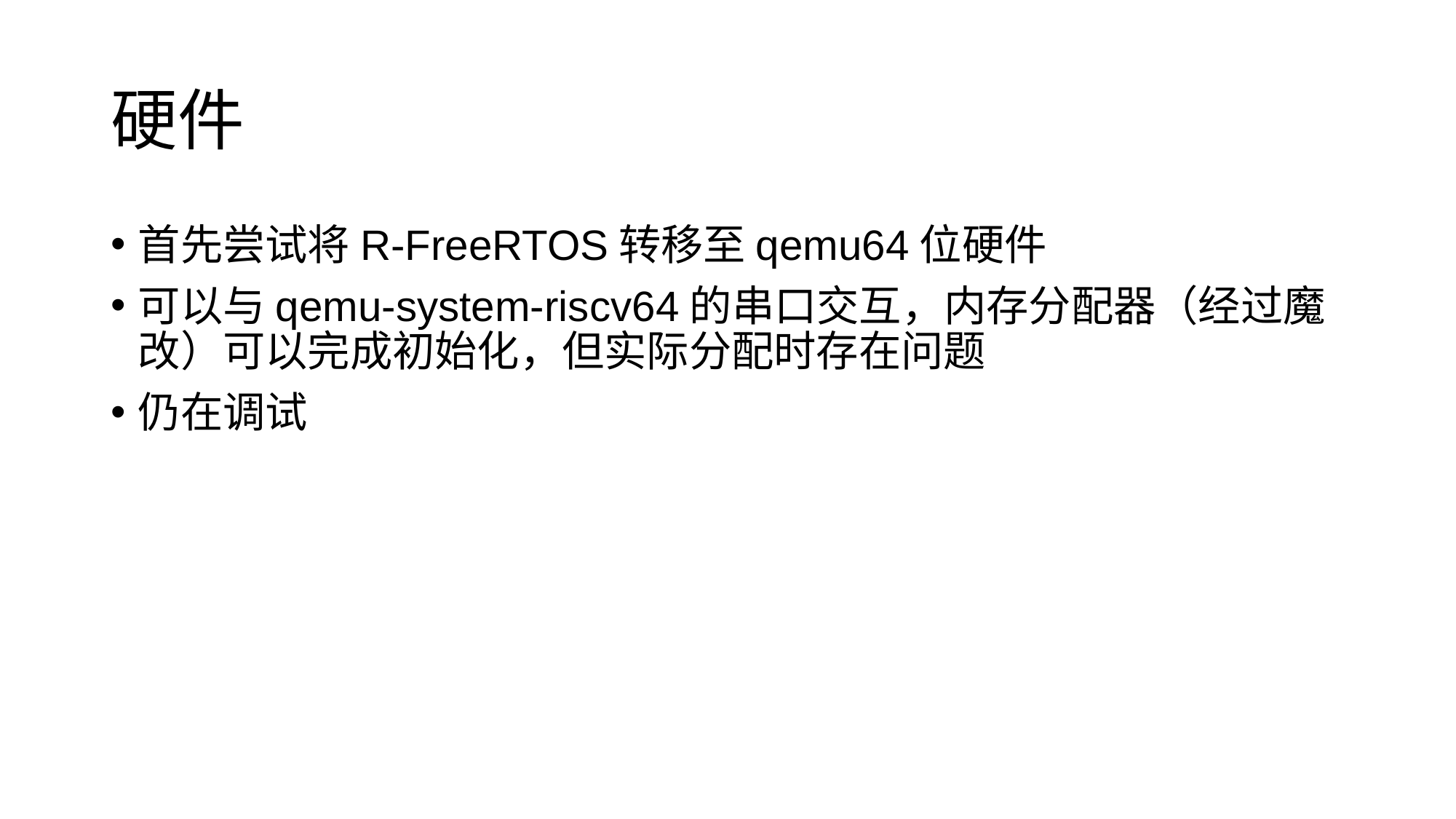

# 硬件
首先尝试将R-FreeRTOS转移至qemu64位硬件
可以与qemu-system-riscv64的串口交互，内存分配器（经过魔改）可以完成初始化，但实际分配时存在问题
仍在调试